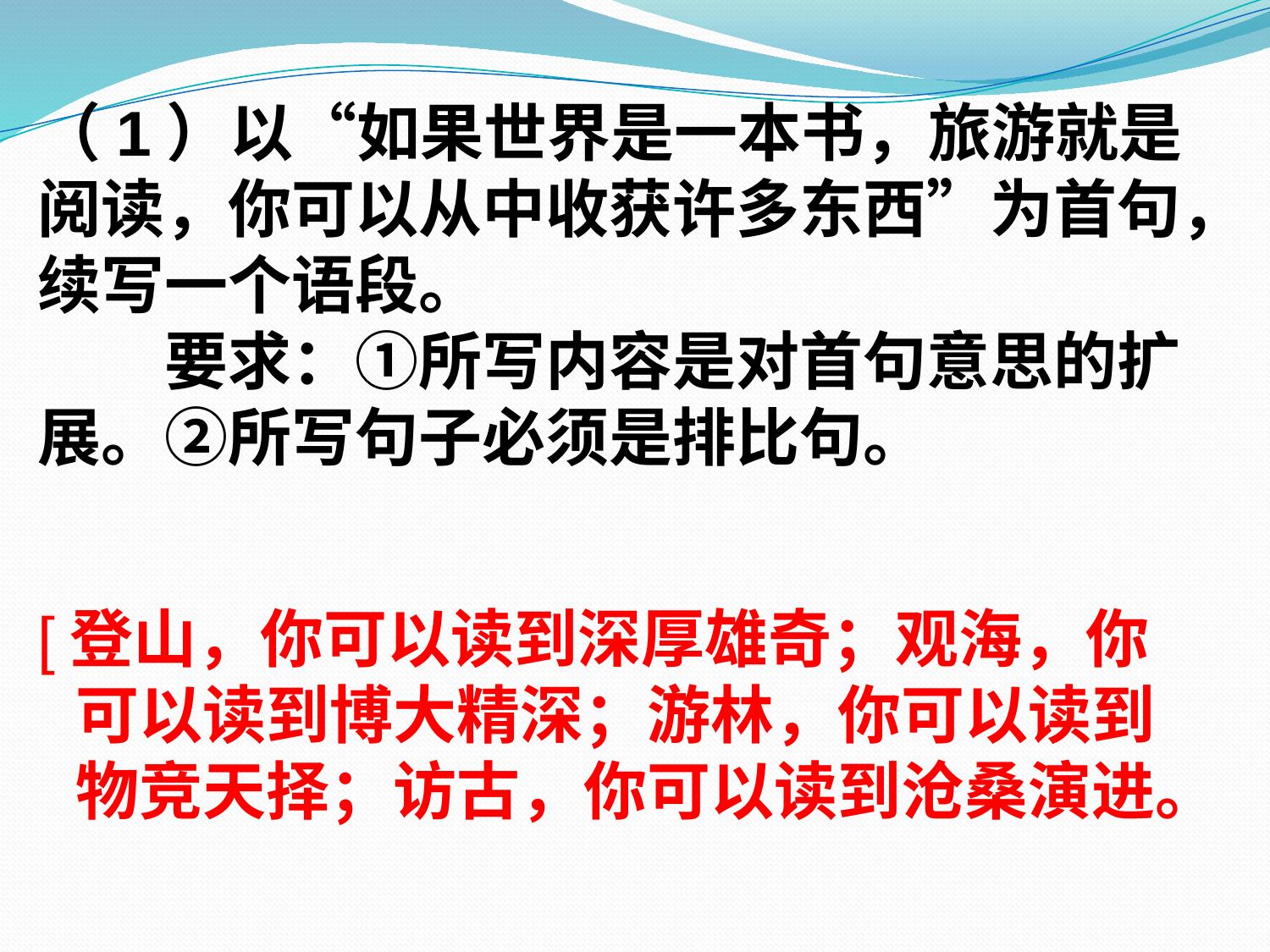

（1）以“如果世界是一本书，旅游就是阅读，你可以从中收获许多东西”为首句，续写一个语段。
　　要求：①所写内容是对首句意思的扩展。②所写句子必须是排比句。

[登山，你可以读到深厚雄奇；观海，你可以读到博大精深；游林，你可以读到物竞天择；访古，你可以读到沧桑演进。